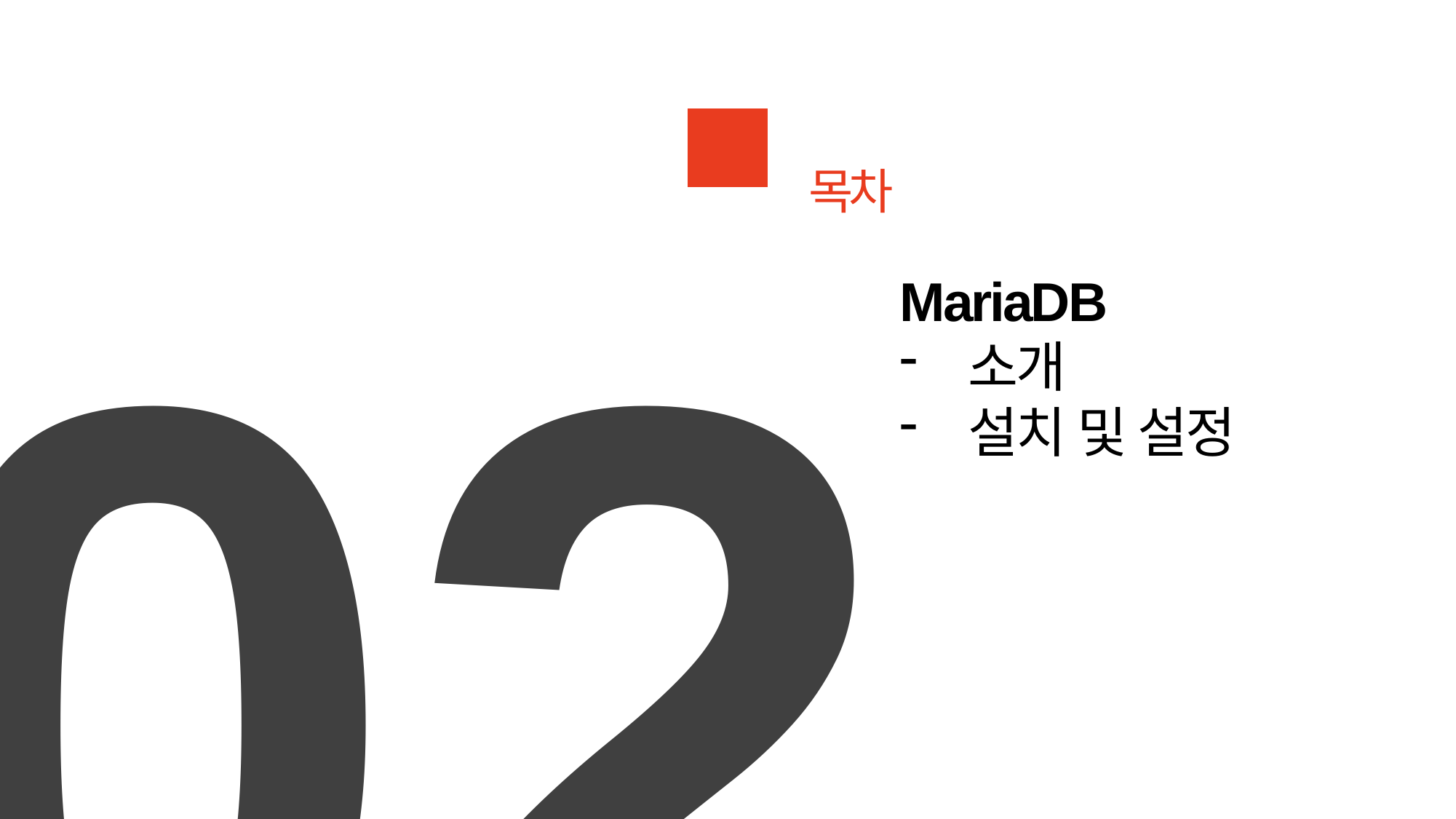

02
목차
MariaDB
소개
설치 및 설정